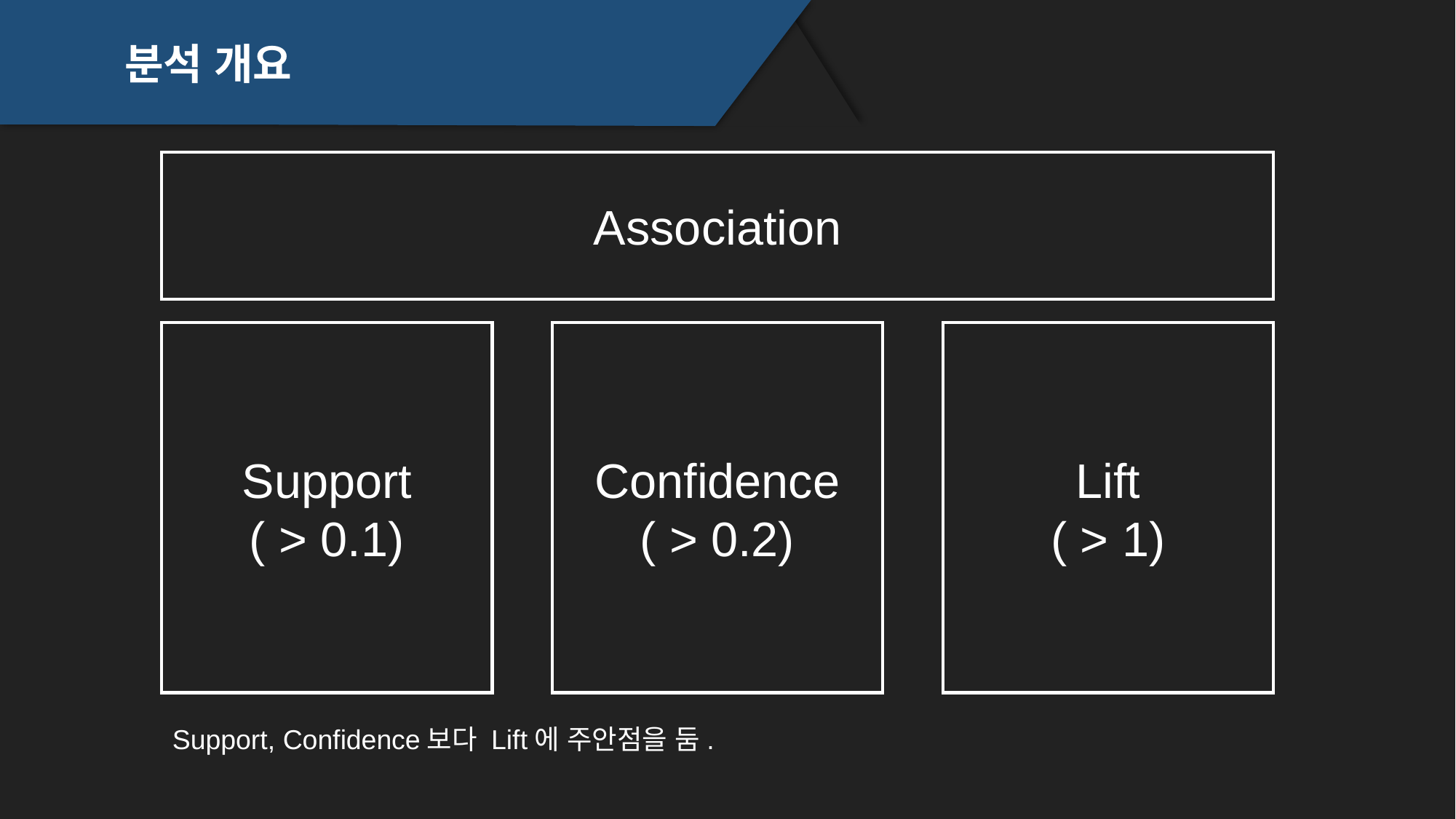

분석 개요
Association
Confidence
( > 0.2)
Lift
( > 1)
Support
( > 0.1)
Support, Confidence보다 Lift에 주안점을 둠.